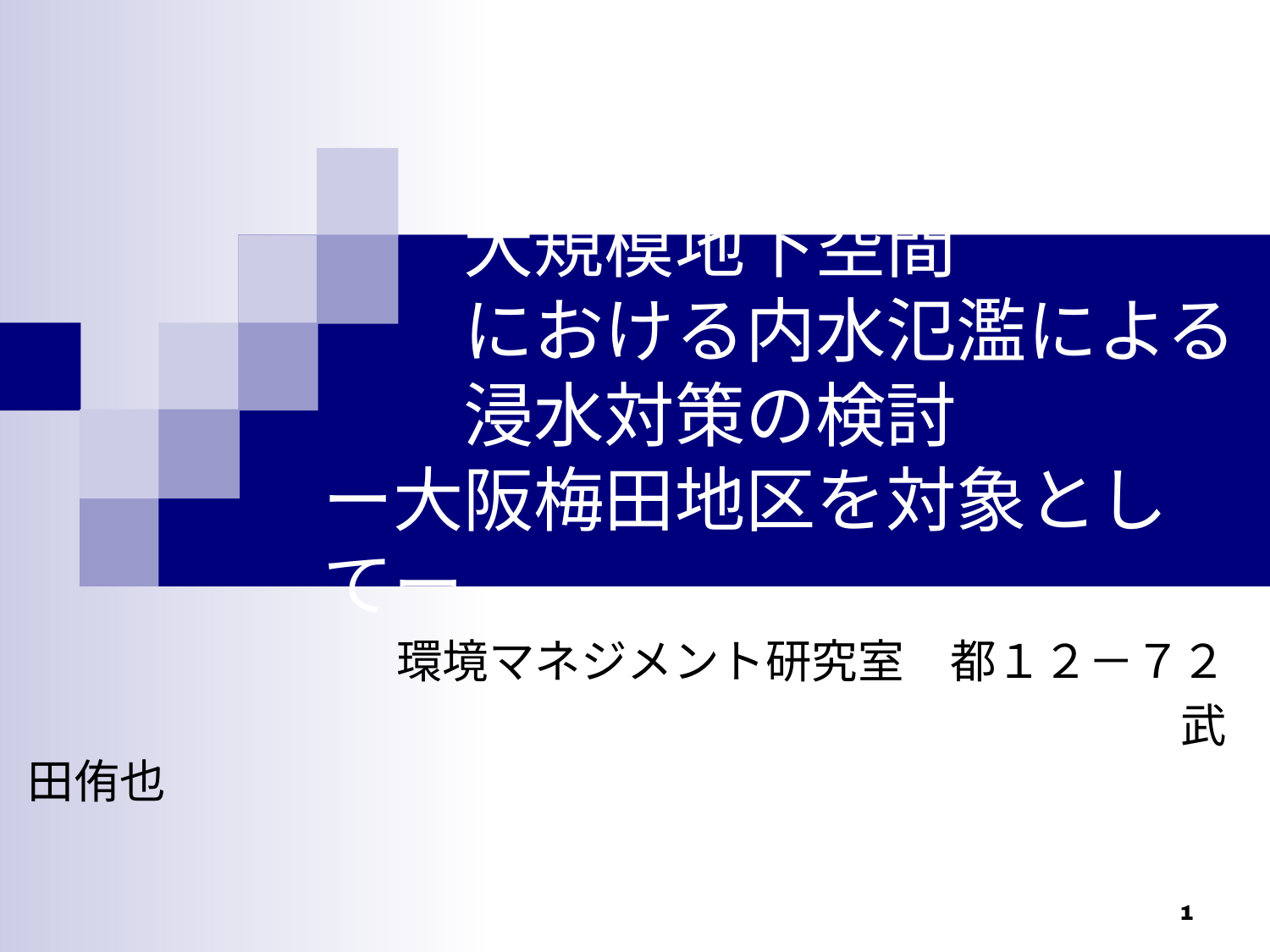

# 大規模地下空間 　　における内水氾濫による 　　浸水対策の検討 ー大阪梅田地区を対象としてー
　　　　　　　　環境マネジメント研究室　都１２－７２
　　　　　　　　　　　　　　　　　　　　　　　　　武田侑也
1